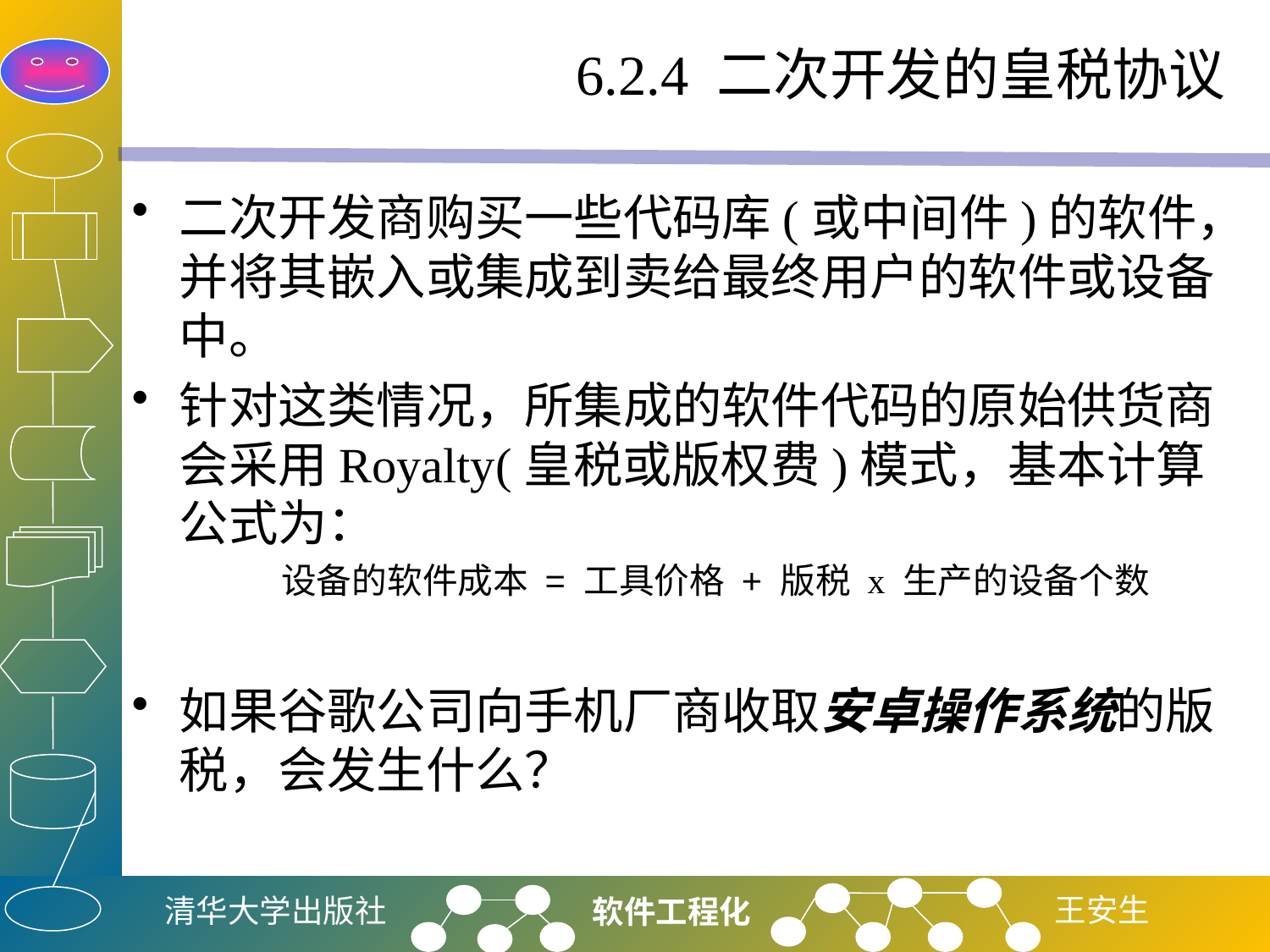

# 6.2.4 二次开发的皇税协议
二次开发商购买一些代码库(或中间件)的软件，并将其嵌入或集成到卖给最终用户的软件或设备中。
针对这类情况，所集成的软件代码的原始供货商会采用Royalty(皇税或版权费)模式，基本计算公式为：
设备的软件成本 = 工具价格 + 版税 x 生产的设备个数

如果谷歌公司向手机厂商收取安卓操作系统的版税，会发生什么？